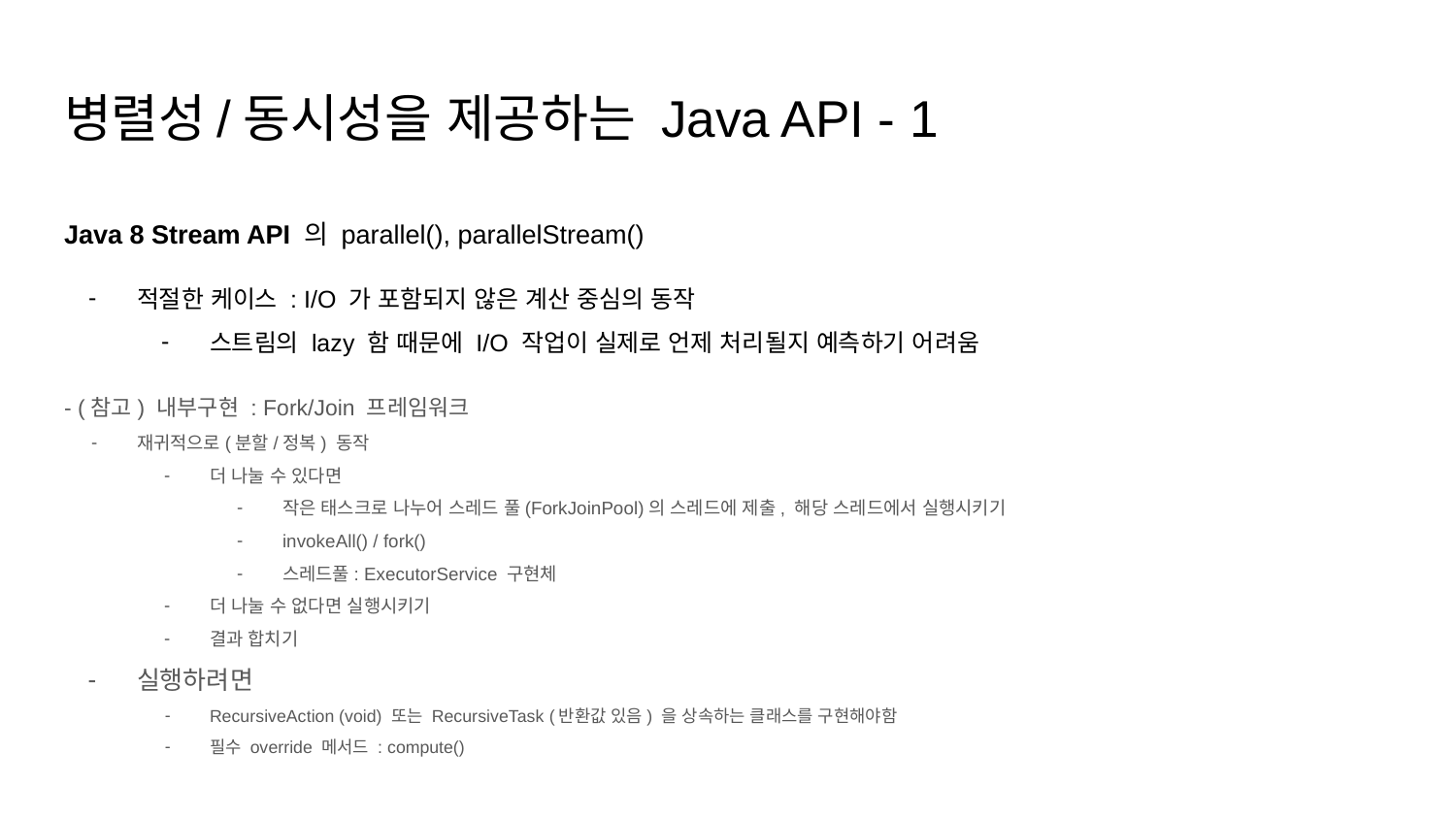

# 병렬성/동시성을 제공하는 Java API - 1
Java 8 Stream API 의 parallel(), parallelStream()
적절한 케이스 : I/O 가 포함되지 않은 계산 중심의 동작
스트림의 lazy 함 때문에 I/O 작업이 실제로 언제 처리될지 예측하기 어려움
- (참고) 내부구현 : Fork/Join 프레임워크
재귀적으로(분할/정복) 동작
더 나눌 수 있다면
작은 태스크로 나누어 스레드 풀(ForkJoinPool)의 스레드에 제출, 해당 스레드에서 실행시키기
invokeAll() / fork()
스레드풀: ExecutorService 구현체
더 나눌 수 없다면 실행시키기
결과 합치기
실행하려면
RecursiveAction (void) 또는 RecursiveTask (반환값 있음) 을 상속하는 클래스를 구현해야함
필수 override 메서드 : compute()